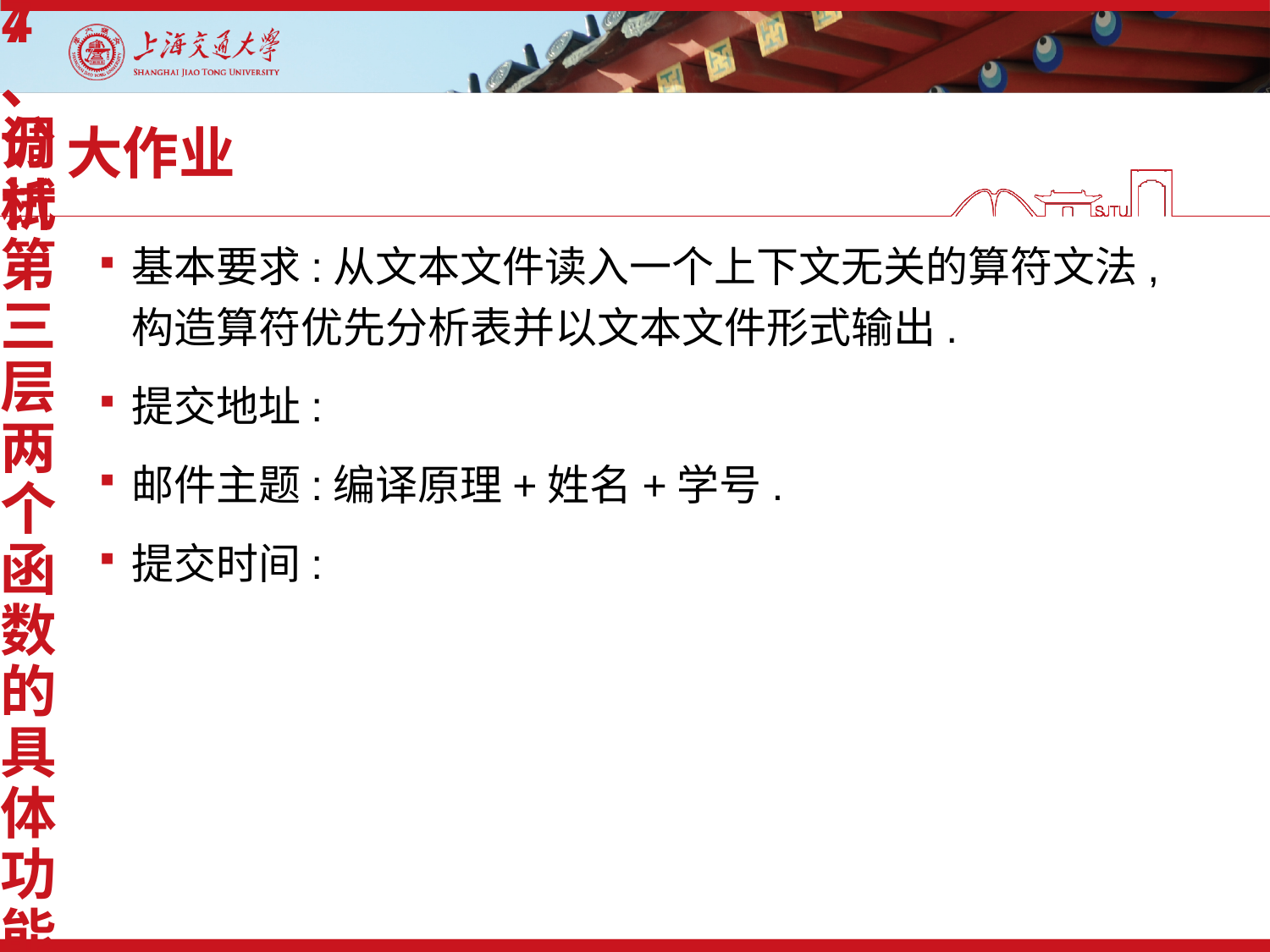

4、分析第三层两个函数的具体功能
7、调试
# 大作业
基本要求:从文本文件读入一个上下文无关的算符文法,构造算符优先分析表并以文本文件形式输出.
提交地址:
邮件主题:编译原理+姓名+学号.
提交时间: